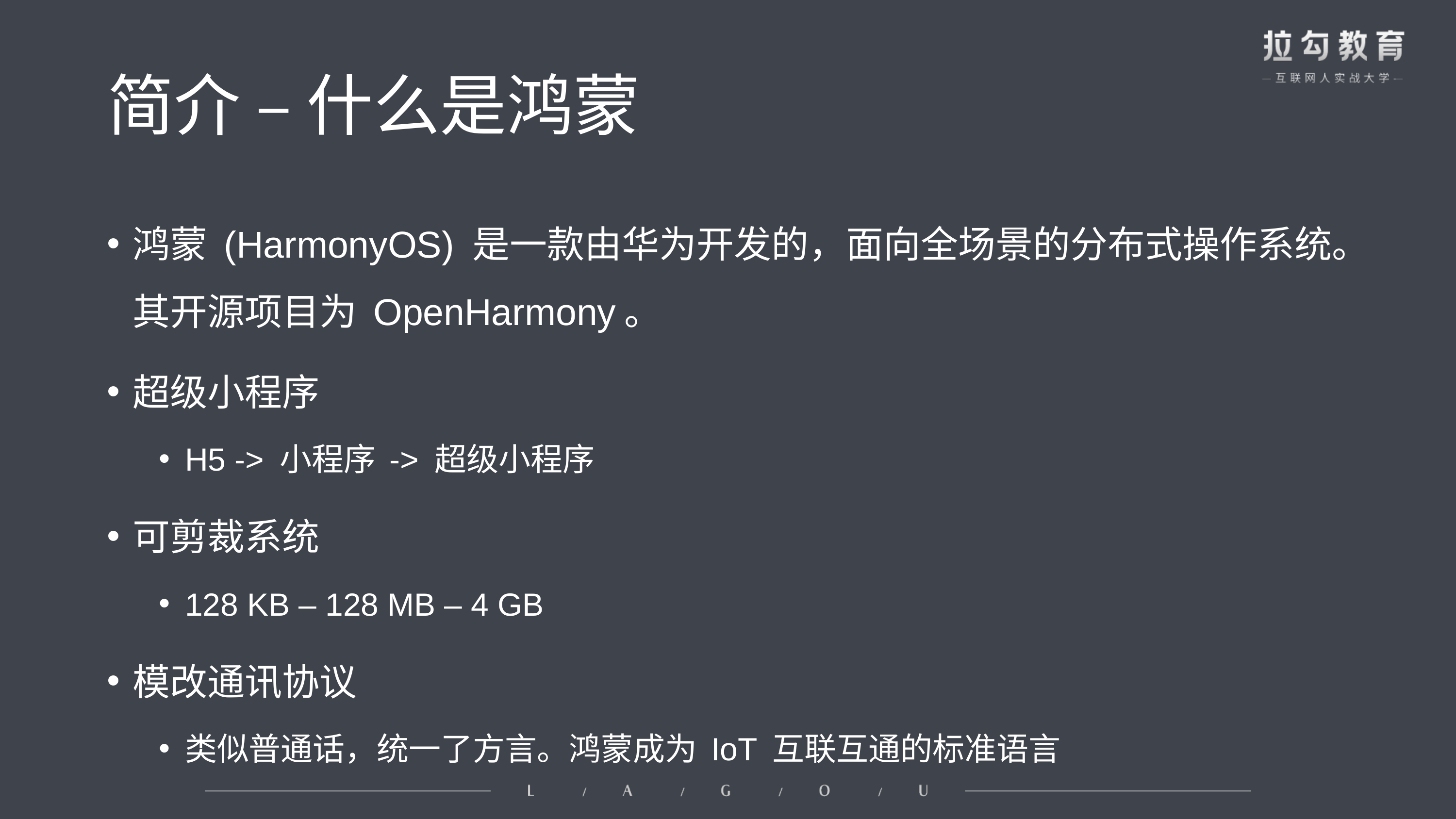

# 简介 – 什么是鸿蒙
鸿蒙 (HarmonyOS) 是一款由华为开发的，面向全场景的分布式操作系统。其开源项目为 OpenHarmony。
超级小程序
H5 -> 小程序 -> 超级小程序
可剪裁系统
128 KB – 128 MB – 4 GB
模改通讯协议
类似普通话，统一了方言。鸿蒙成为 IoT 互联互通的标准语言